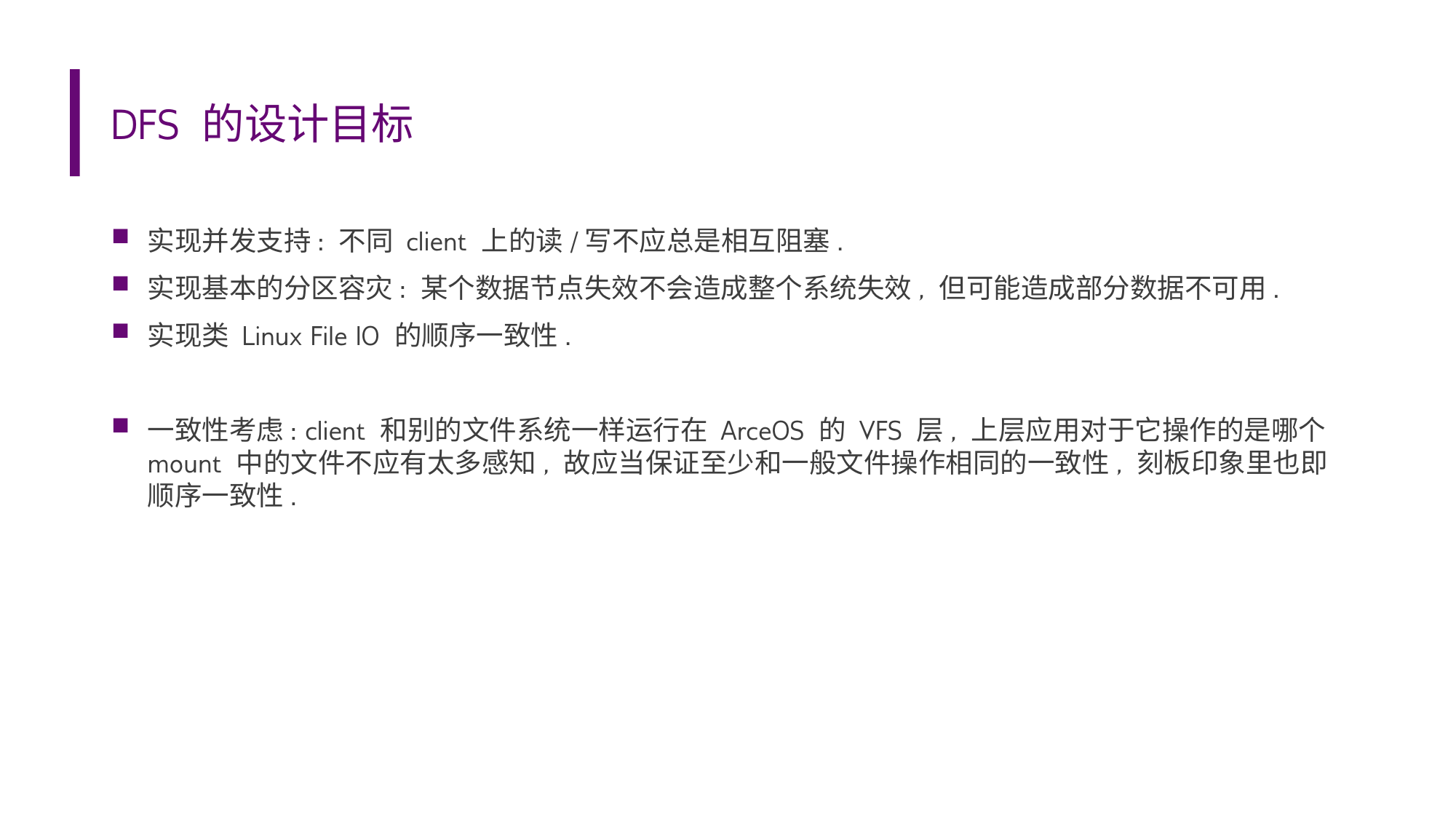

# DFS 的设计目标
实现并发支持: 不同 client 上的读/写不应总是相互阻塞.
实现基本的分区容灾: 某个数据节点失效不会造成整个系统失效, 但可能造成部分数据不可用.
实现类 Linux File IO 的顺序一致性.

一致性考虑: client 和别的文件系统一样运行在 ArceOS 的 VFS 层, 上层应用对于它操作的是哪个 mount 中的文件不应有太多感知, 故应当保证至少和一般文件操作相同的一致性, 刻板印象里也即顺序一致性.